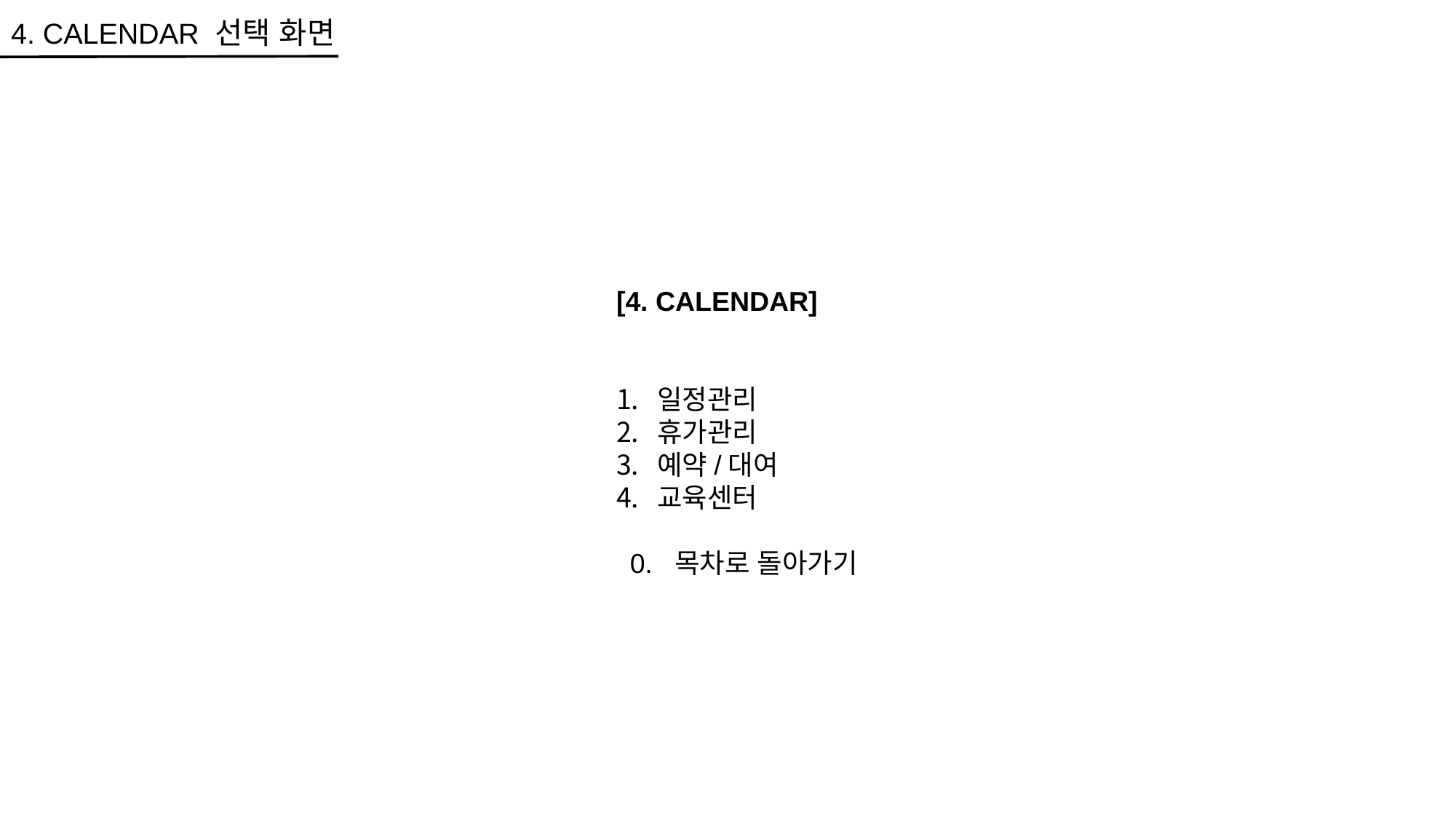

4. CALENDAR 선택 화면

[4. CALENDAR]

일정관리
휴가관리
예약/대여
교육센터

0.  목차로 돌아가기